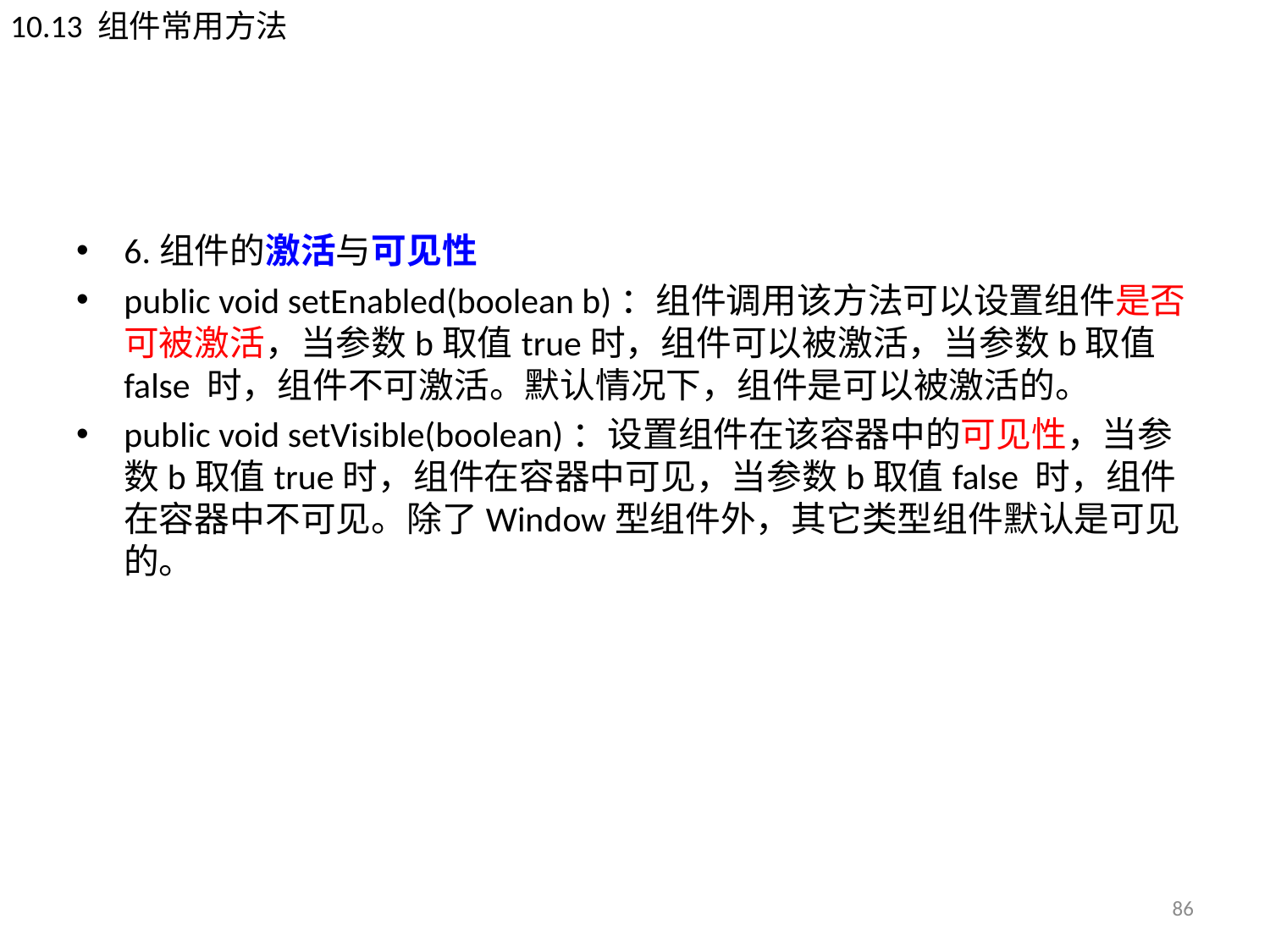

10.13 组件常用方法
#
6.组件的激活与可见性
public void setEnabled(boolean b)：组件调用该方法可以设置组件是否可被激活，当参数b取值true时，组件可以被激活，当参数b取值false 时，组件不可激活。默认情况下，组件是可以被激活的。
public void setVisible(boolean)：设置组件在该容器中的可见性，当参数b取值true时，组件在容器中可见，当参数b取值false 时，组件在容器中不可见。除了Window型组件外，其它类型组件默认是可见的。
86